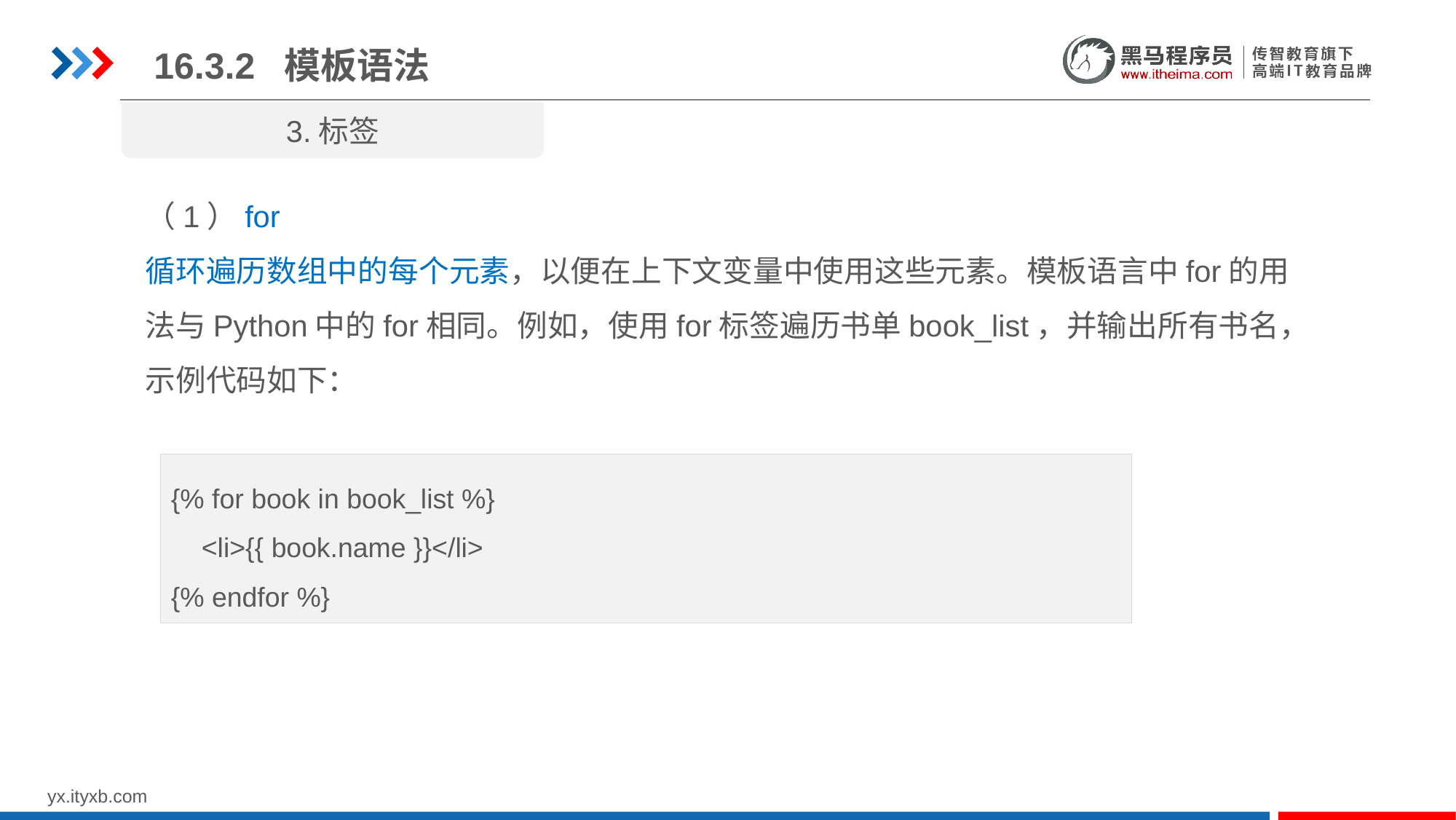

16.3.2  模板语法

3.标签
（1）for
循环遍历数组中的每个元素，以便在上下文变量中使用这些元素。模板语言中for的用法与Python中的for相同。例如，使用for标签遍历书单book_list，并输出所有书名，示例代码如下：
{% for book in book_list %}
    <li>{{ book.name }}</li>
{% endfor %}